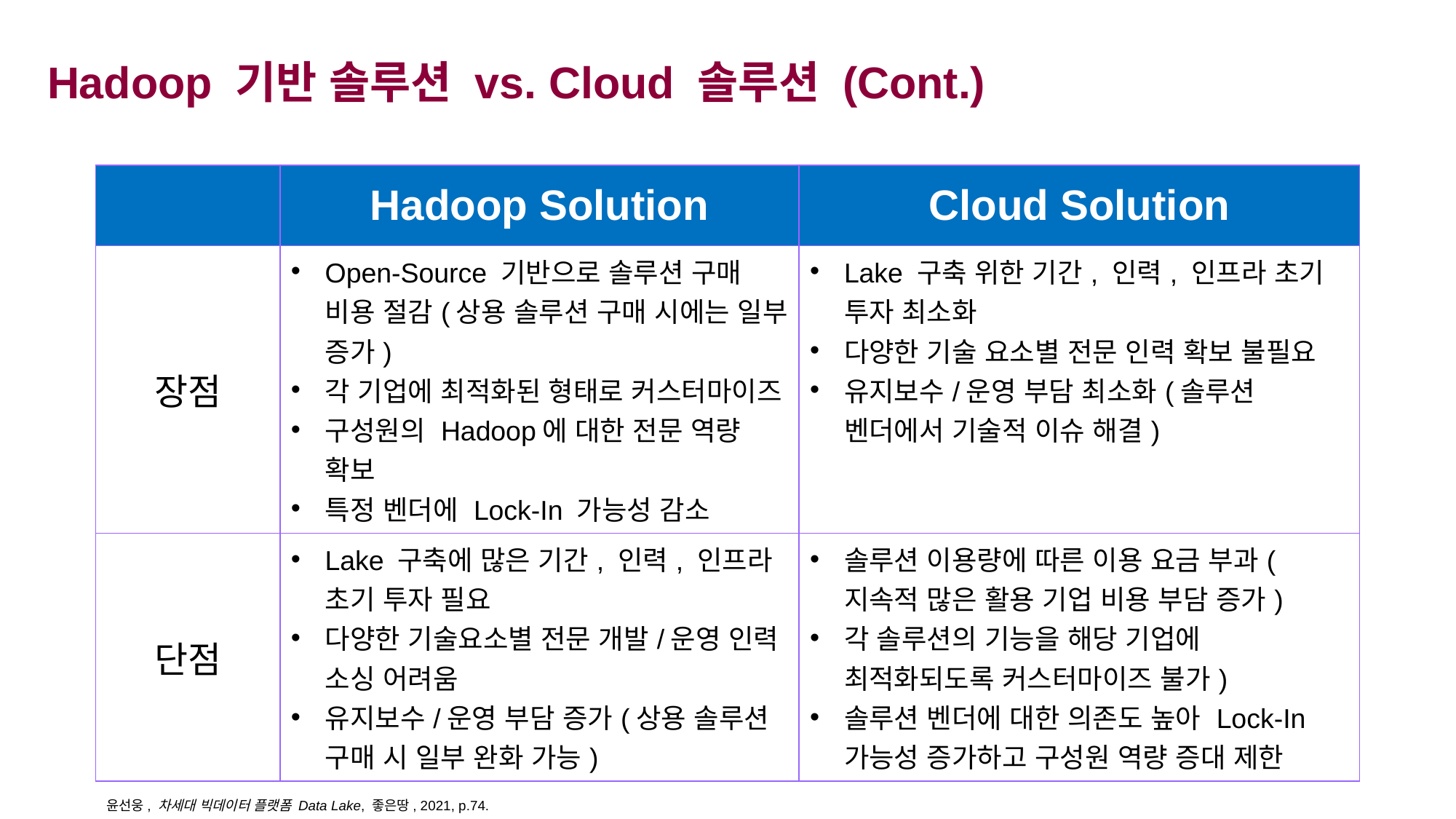

# Hadoop 기반 솔루션 vs. Cloud 솔루션 (Cont.)
|  | Hadoop Solution | Cloud Solution |
| --- | --- | --- |
| 장점 | Open-Source 기반으로 솔루션 구매 비용 절감(상용 솔루션 구매 시에는 일부 증가) 각 기업에 최적화된 형태로 커스터마이즈 구성원의 Hadoop에 대한 전문 역량 확보 특정 벤더에 Lock-In 가능성 감소 | Lake 구축 위한 기간, 인력, 인프라 초기 투자 최소화 다양한 기술 요소별 전문 인력 확보 불필요 유지보수/운영 부담 최소화(솔루션 벤더에서 기술적 이슈 해결) |
| 단점 | Lake 구축에 많은 기간, 인력, 인프라 초기 투자 필요 다양한 기술요소별 전문 개발/운영 인력 소싱 어려움 유지보수/운영 부담 증가(상용 솔루션 구매 시 일부 완화 가능) | 솔루션 이용량에 따른 이용 요금 부과(지속적 많은 활용 기업 비용 부담 증가) 각 솔루션의 기능을 해당 기업에 최적화되도록 커스터마이즈 불가) 솔루션 벤더에 대한 의존도 높아 Lock-In 가능성 증가하고 구성원 역량 증대 제한 |
윤선웅, 차세대 빅데이터 플랫폼 Data Lake, 좋은땅, 2021, p.74.